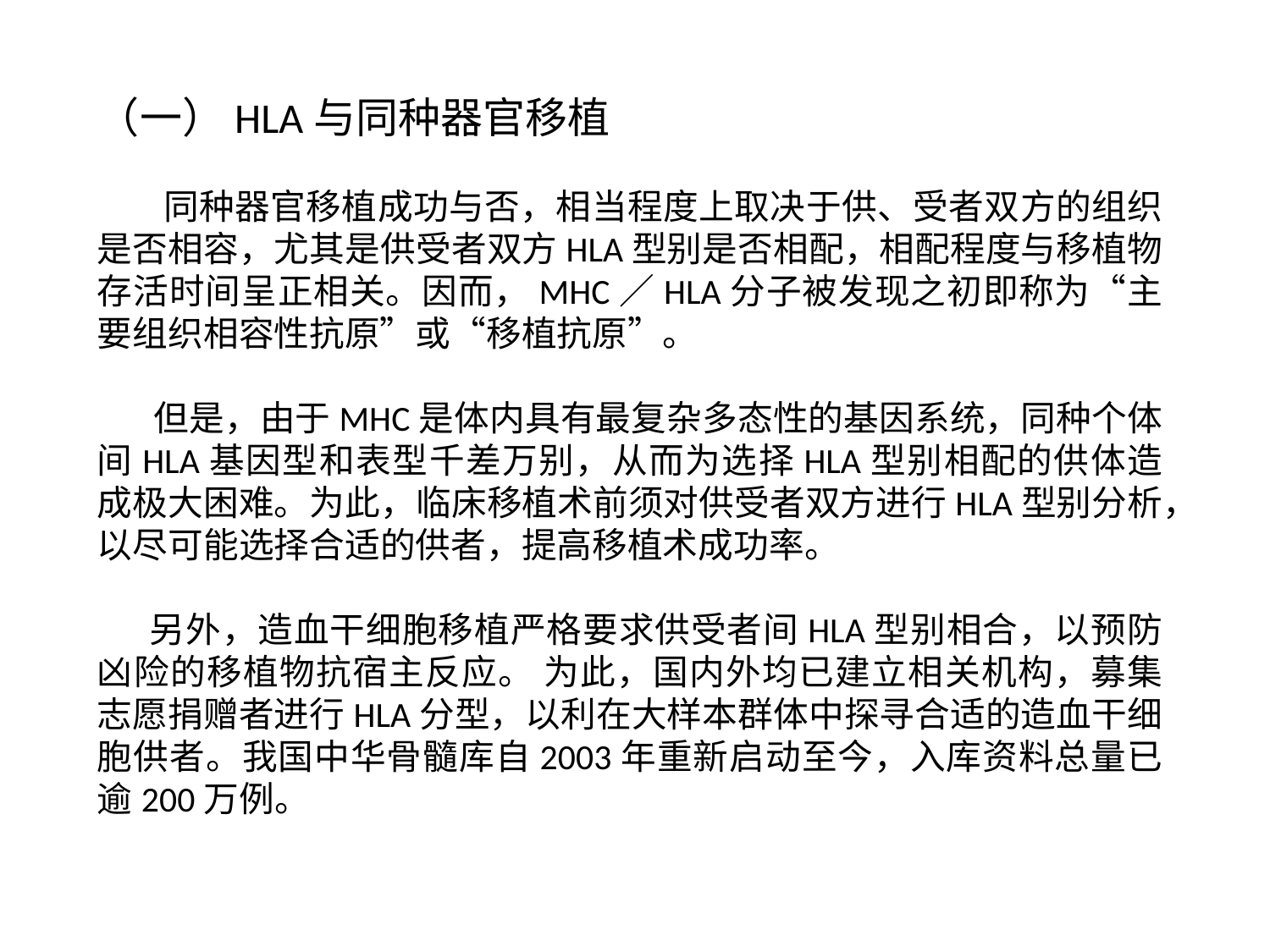

（一）HLA与同种器官移植

       同种器官移植成功与否，相当程度上取决于供、受者双方的组织是否相容，尤其是供受者双方HLA型别是否相配，相配程度与移植物存活时间呈正相关。因而，MHC／HLA分子被发现之初即称为“主要组织相容性抗原”或“移植抗原”。

      但是，由于MHC是体内具有最复杂多态性的基因系统，同种个体间HLA基因型和表型千差万别，从而为选择HLA型别相配的供体造成极大困难。为此，临床移植术前须对供受者双方进行HLA型别分析，以尽可能选择合适的供者，提高移植术成功率。

     另外，造血干细胞移植严格要求供受者间HLA型别相合，以预防凶险的移植物抗宿主反应。 为此，国内外均已建立相关机构，募集志愿捐赠者进行HLA分型，以利在大样本群体中探寻合适的造血干细胞供者。我国中华骨髓库自2003年重新启动至今，入库资料总量已逾200万例。